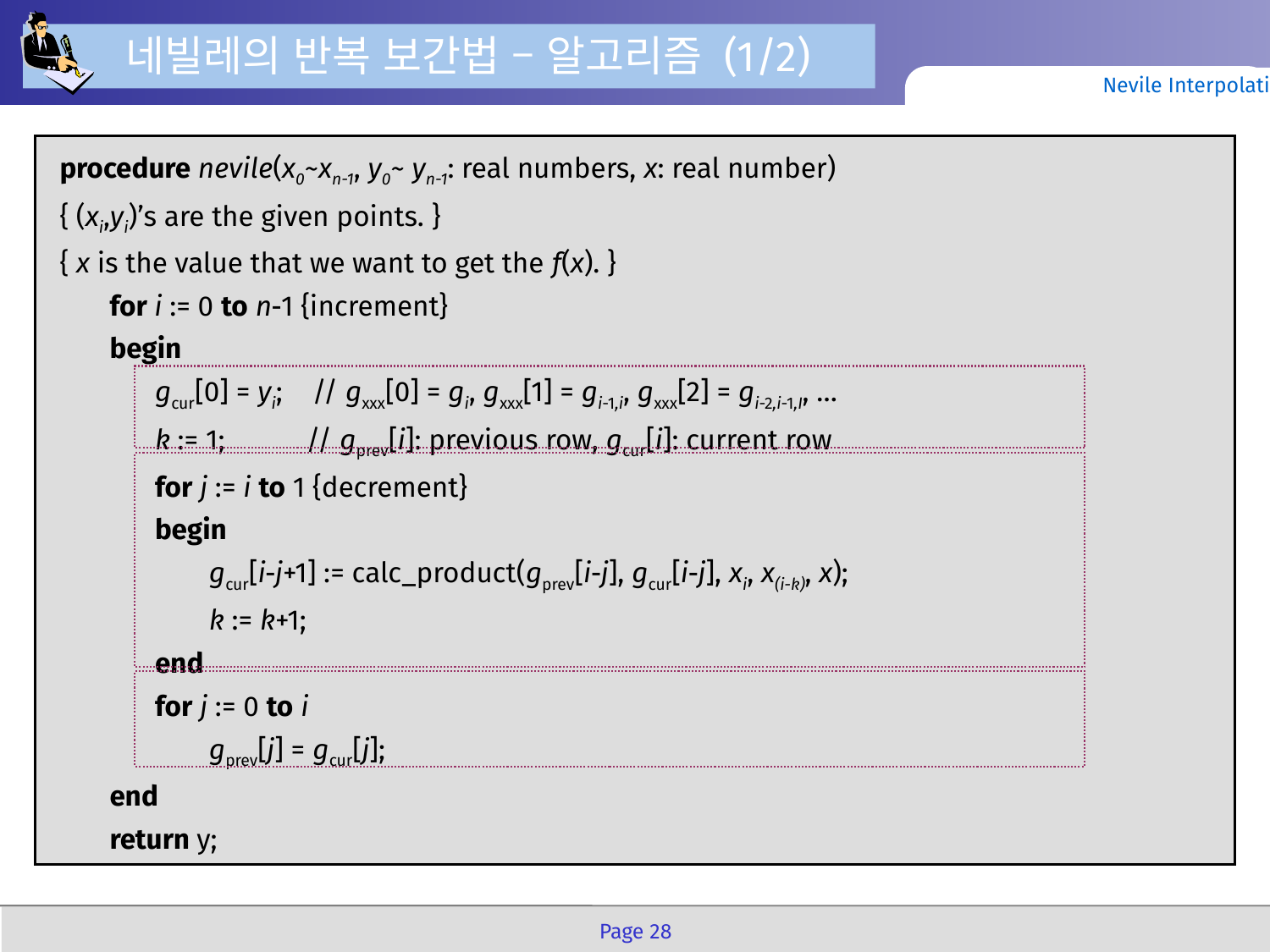

네빌레의 반복 보간법 – 알고리즘 (1/2)
Nevile Interpolation
procedure nevile(x0~xn-1, y0~ yn-1: real numbers, x: real number)
{ (xi,yi)’s are the given points. }
{ x is the value that we want to get the f(x). }
	for i := 0 to n−1 {increment}
	begin
		gcur[0] = yi;    // gxxx[0] = gi, gxxx[1] = gi-1,i, gxxx[2] = gi-2,i-1,I, …
		k := 1;           // gprev[i]: previous row, gcur[i]: current row
		for j := i to 1 {decrement}
		begin
			gcur[i−j+1] := calc_product(gprev[i−j], gcur[i−j], xi, x(i-k), x);
			k := k+1;
		end
		for j := 0 to i
			gprev[j] = gcur[j];
	end
	return y;

Page 28